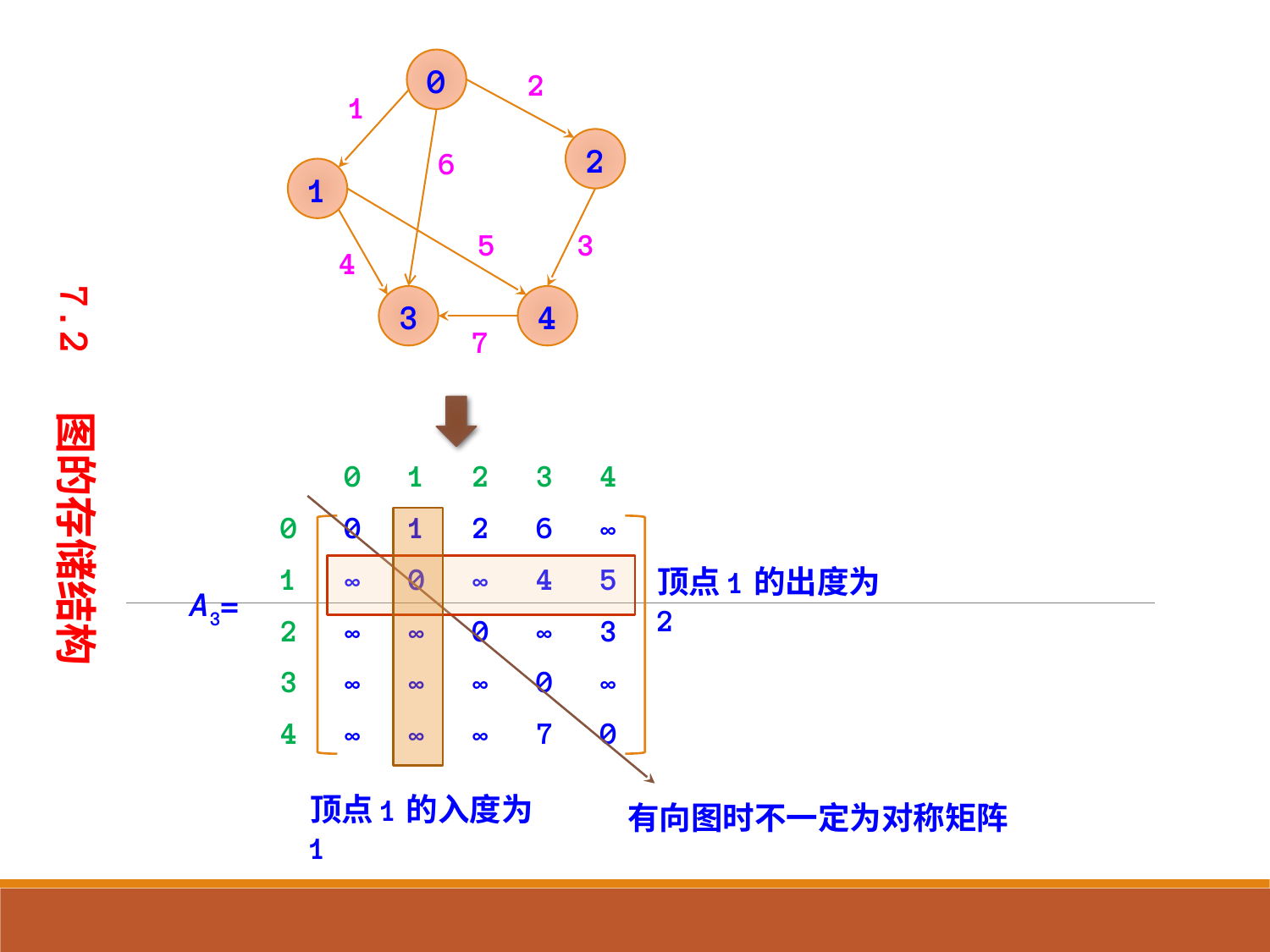

0
2
1
2
6
1
5
3
4
3
4
7
7.2  图的存储结构

|  | 0 | 1 | 2 | 3 | 4 |
| --- | --- | --- | --- | --- | --- |
| 0 | 0 | 1 | 2 | 6 | ∞ |
| 1 | ∞ | 0 | ∞ | 4 | 5 |
| 2 | ∞ | ∞ | 0 | ∞ | 3 |
| 3 | ∞ | ∞ | ∞ | 0 | ∞ |
| 4 | ∞ | ∞ | ∞ | 7 | 0 |
有向图时不一定为对称矩阵

顶点1的入度为1

顶点1的出度为2
A3=